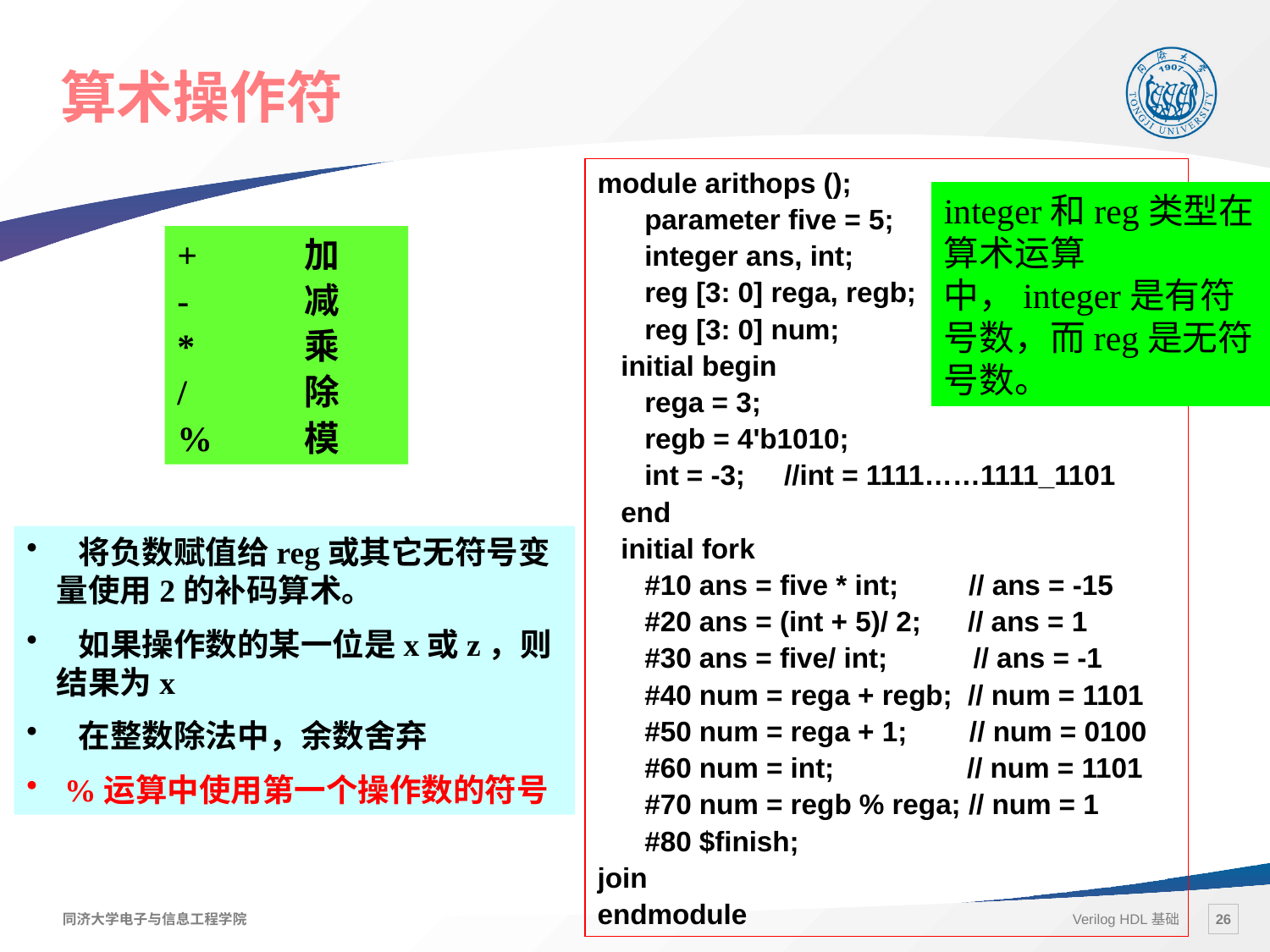

# 算术操作符
module arithops ();
      parameter five = 5;
      integer ans, int;
      reg [3: 0] rega, regb;
      reg [3: 0] num;
   initial begin
      rega = 3;
      regb = 4'b1010;
      int = -3;     //int = 1111……1111_1101
   end
   initial fork
      #10 ans = five * int;         // ans = -15
      #20 ans = (int + 5)/ 2;      // ans = 1
      #30 ans = five/ int;           // ans = -1
      #40 num = rega + regb;  // num = 1101
      #50 num = rega + 1;        // num = 0100
      #60 num = int;                 // num = 1101
      #70 num = regb % rega; // num = 1
      #80 $finish;
join
endmodule
integer和reg类型在算术运算中，integer是有符号数，而reg是无符号数。
+	加
-	减
*	乘
/	除
%	模
  将负数赋值给reg或其它无符号变量使用2的补码算术。
  如果操作数的某一位是x或z，则结果为x
  在整数除法中，余数舍弃
 %运算中使用第一个操作数的符号